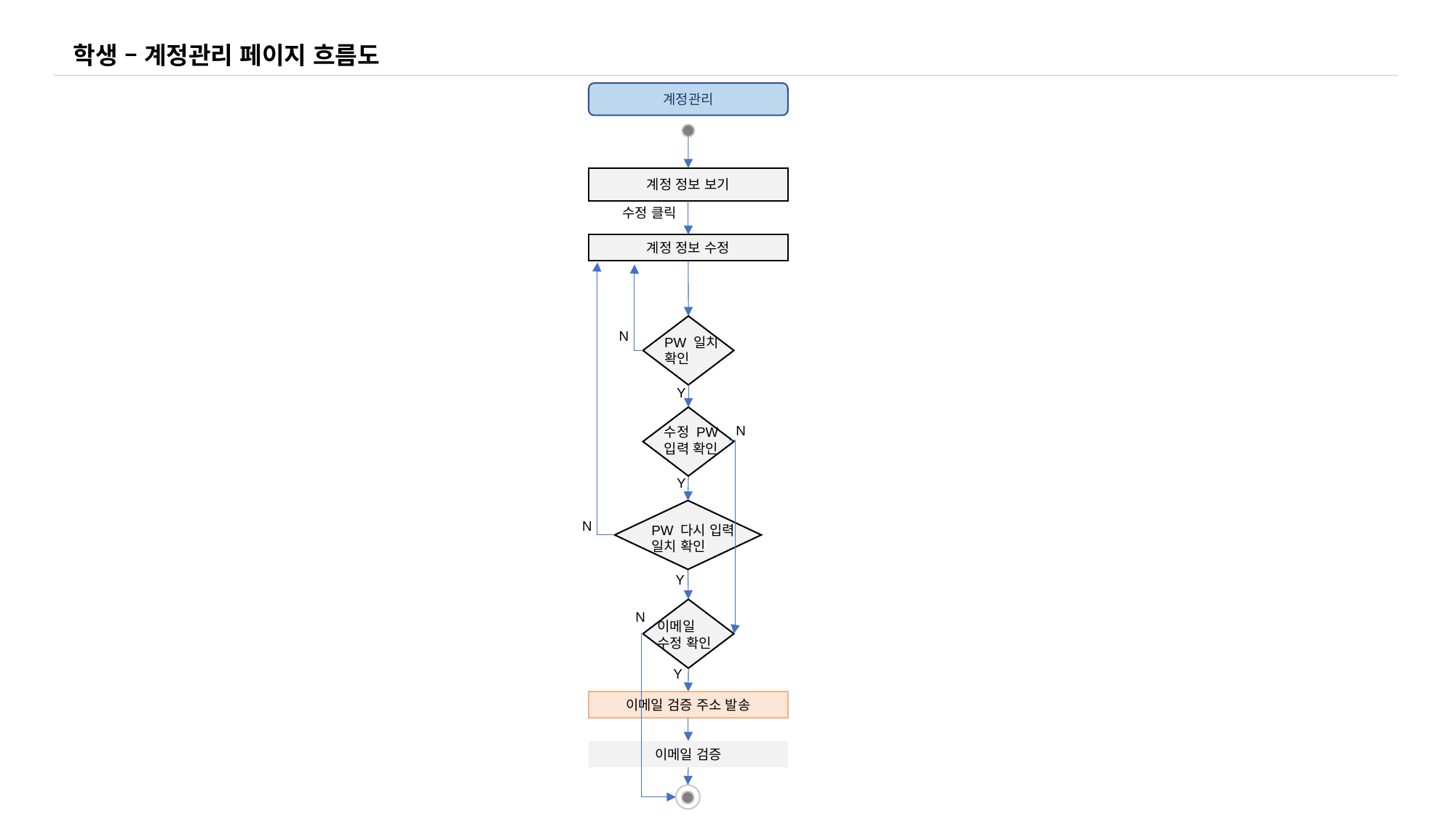

학생 – 계정관리 페이지 흐름도
계정관리

계정 정보 보기
수정 클릭
계정 정보 수정

PW 일치
확인
N
Y

수정 PW
입력 확인
N
Y

PW 다시 입력
일치 확인
N
Y

이메일
수정 확인
N
Y
이메일 검증 주소 발송
이메일 검증